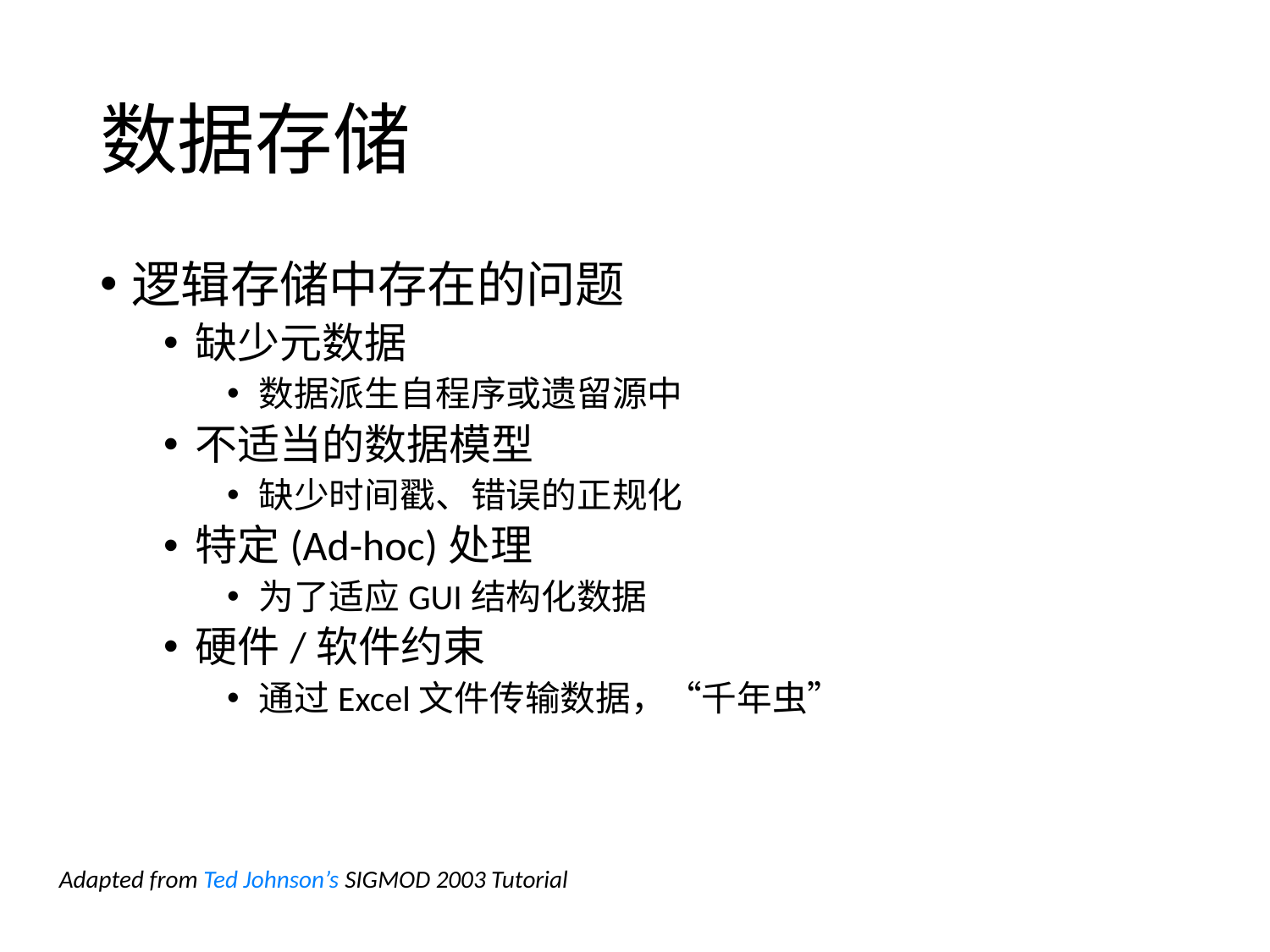

# 数据存储
逻辑存储中存在的问题
缺少元数据
数据派生自程序或遗留源中
不适当的数据模型
缺少时间戳、错误的正规化
特定(Ad-hoc)处理
为了适应GUI结构化数据
硬件/软件约束
通过Excel文件传输数据，“千年虫”
Adapted from Ted Johnson’s SIGMOD 2003 Tutorial